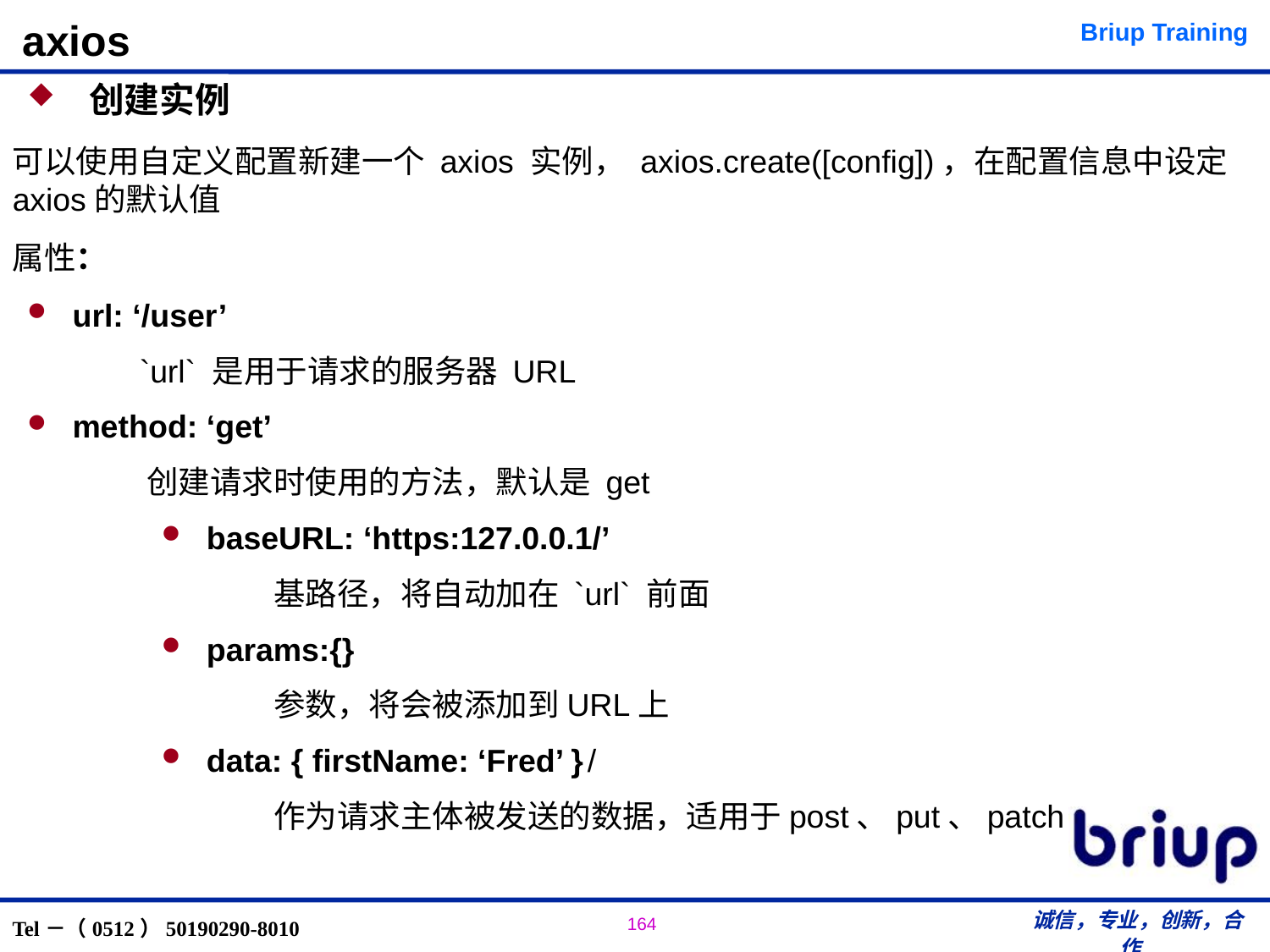

# axios
 创建实例
可以使用自定义配置新建一个 axios 实例， axios.create([config])，在配置信息中设定axios的默认值
属性：
url: ‘/user’
	`url` 是用于请求的服务器 URL
method: ‘get’
创建请求时使用的方法，默认是 get
baseURL: ‘https:127.0.0.1/’
	基路径，将自动加在 `url` 前面
params:{}
	参数，将会被添加到URL上
data: { firstName: ‘Fred’ }	/
	作为请求主体被发送的数据，适用于post、put、patch